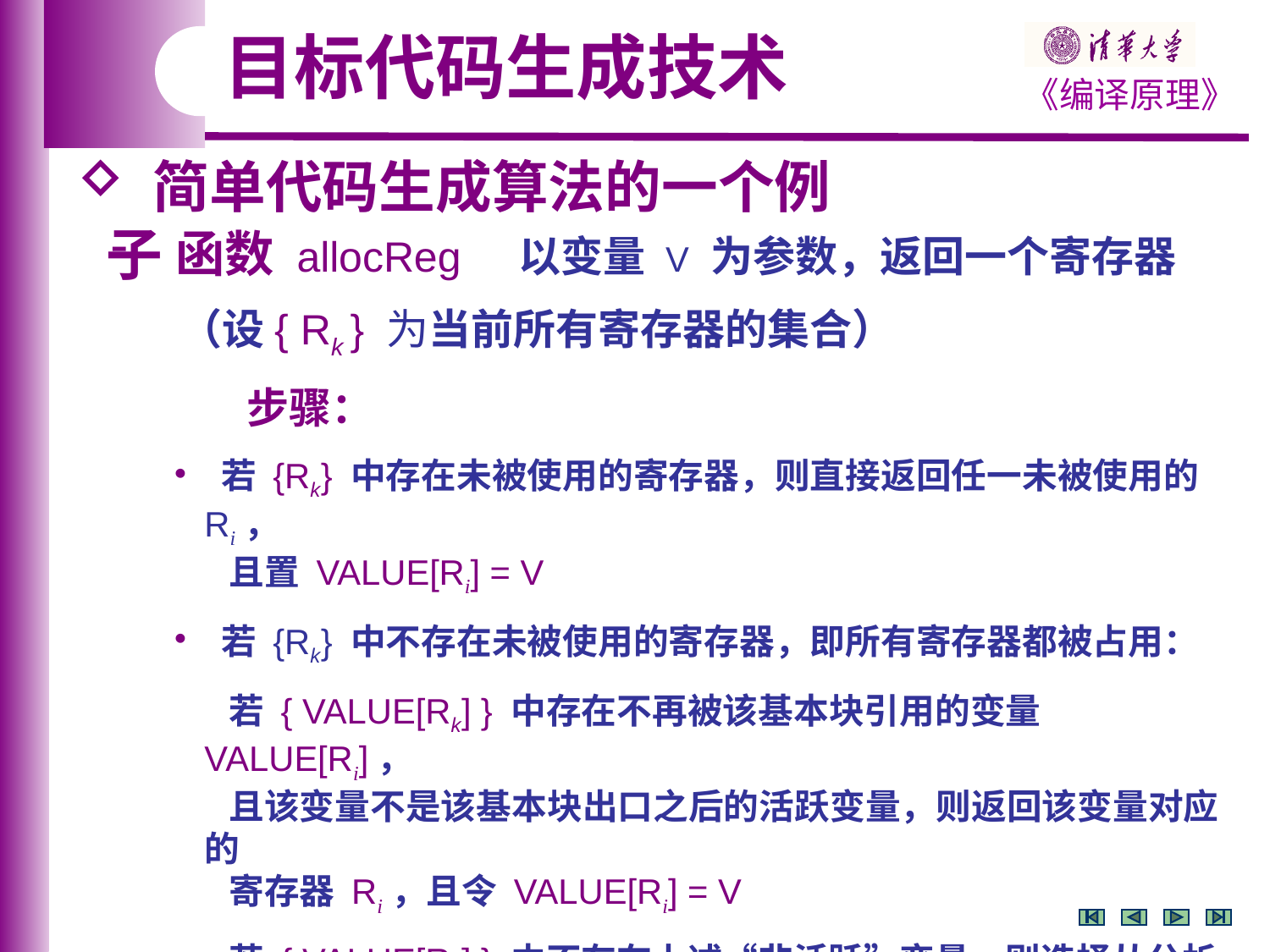

目标代码生成技术
 简单代码生成算法的一个例子
  函数 allocReg    以变量 V 为参数，返回一个寄存器

   （设{ Rk } 为当前所有寄存器的集合）

          步骤：

 若 {Rk} 中存在未被使用的寄存器，则直接返回任一未被使用的 Ri，
  且置 VALUE[Ri] = V

 若 {Rk} 中不存在未被使用的寄存器，即所有寄存器都被占用：

  若 { VALUE[Rk] } 中存在不再被该基本块引用的变量VALUE[Ri]，
  且该变量不是该基本块出口之后的活跃变量，则返回该变量对应的
  寄存器 Ri，且令 VALUE[Ri] = V

  若 { VALUE[Rk] } 中不存在上述“非活跃”变量，则选择从分析该
  基本块到当前时刻最久未被使用的寄存器 Ri (LRU 算法)，使用 ST
  指令将该寄存器中存储的变量存入内存，返回 Ri 作为新的可使用
  的寄存器，且令 VALUE[Ri] = V